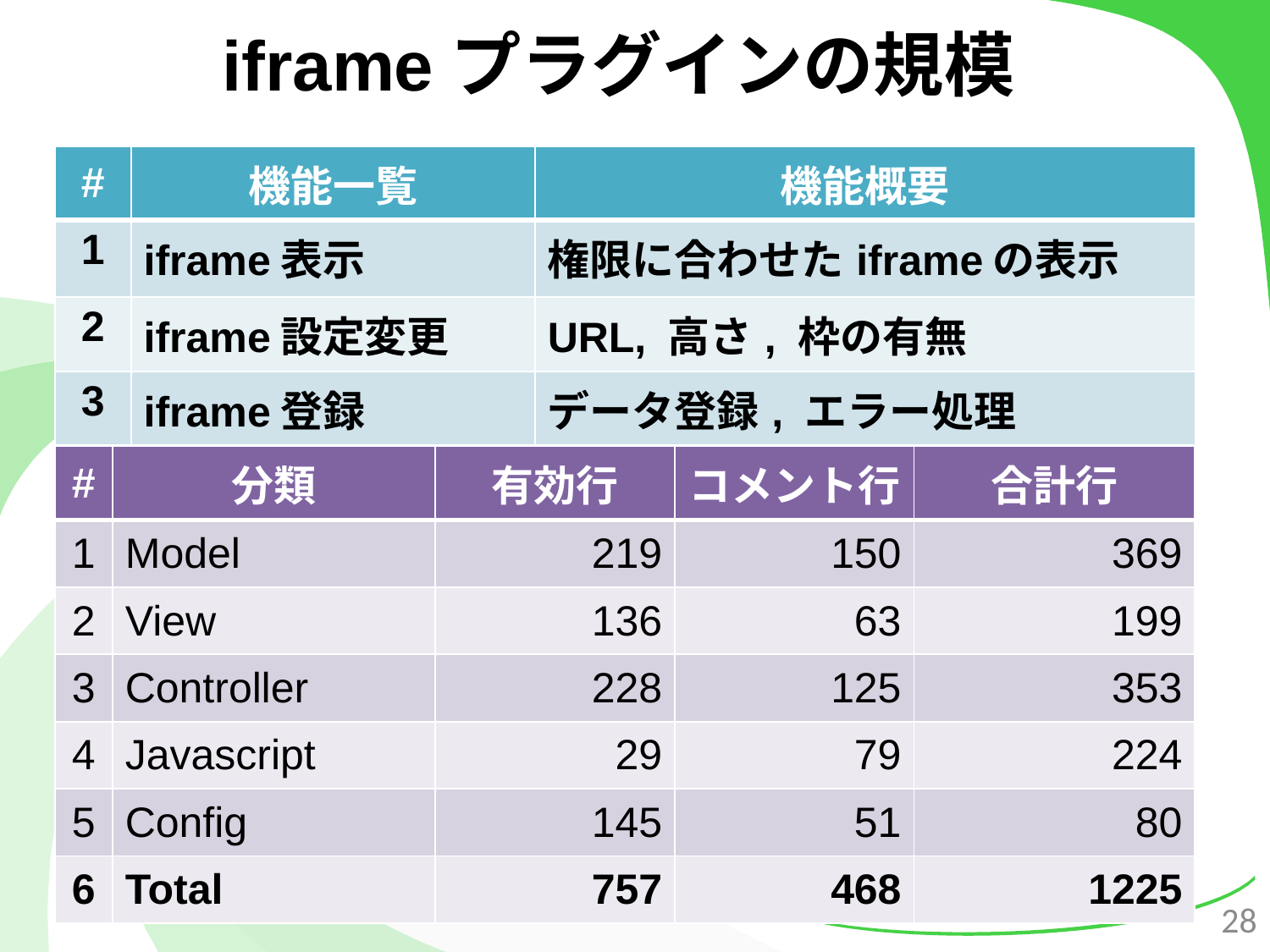

# iframeプラグインの規模
| # | 機能一覧 | 機能概要 |
| --- | --- | --- |
| 1 | iframe表示 | 権限に合わせたiframeの表示 |
| 2 | iframe設定変更 | URL, 高さ, 枠の有無 |
| 3 | iframe登録 | データ登録, エラー処理 |
| # | 分類 | 有効行 | コメント行 | 合計行 |
| --- | --- | --- | --- | --- |
| 1 | Model | 219 | 150 | 369 |
| 2 | View | 136 | 63 | 199 |
| 3 | Controller | 228 | 125 | 353 |
| 4 | Javascript | 29 | 79 | 224 |
| 5 | Config | 145 | 51 | 80 |
| 6 | Total | 757 | 468 | 1225 |
28